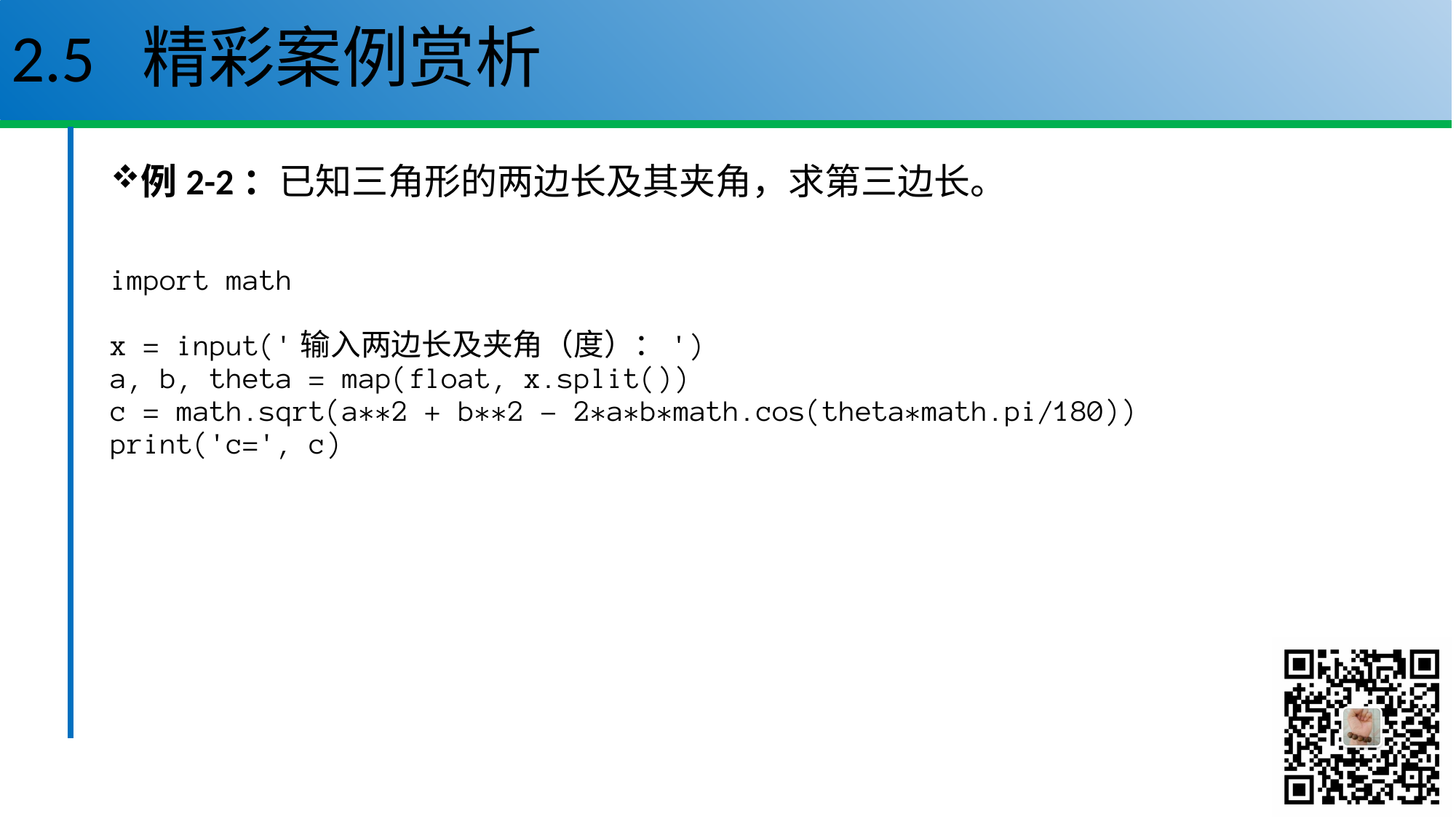

# 2.5  精彩案例赏析
例2-2：已知三角形的两边长及其夹角，求第三边长。

import math

x = input('输入两边长及夹角（度）：')
a, b, theta = map(float, x.split())
c = math.sqrt(a**2 + b**2 - 2*a*b*math.cos(theta*math.pi/180))
print('c=', c)
81